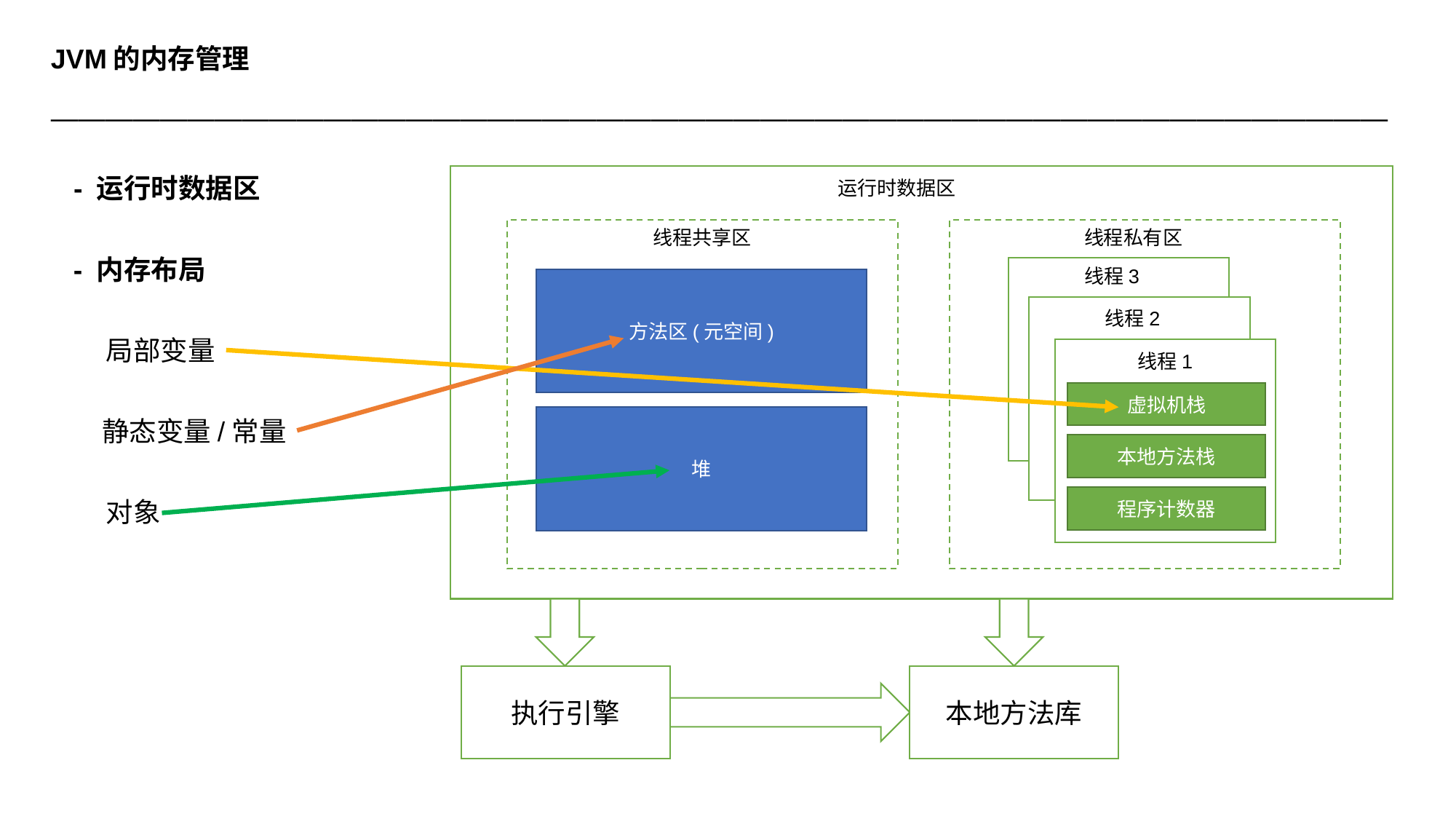

JVM的内存管理
—————————————————————————————————————————————————
- 运行时数据区

运行时数据区

线程共享区
线程私有区
- 内存布局

线程3
方法区(元空间)

线程2
局部变量

线程1
虚拟机栈
堆
静态变量/常量
本地方法栈
程序计数器
对象

执行引擎
本地方法库